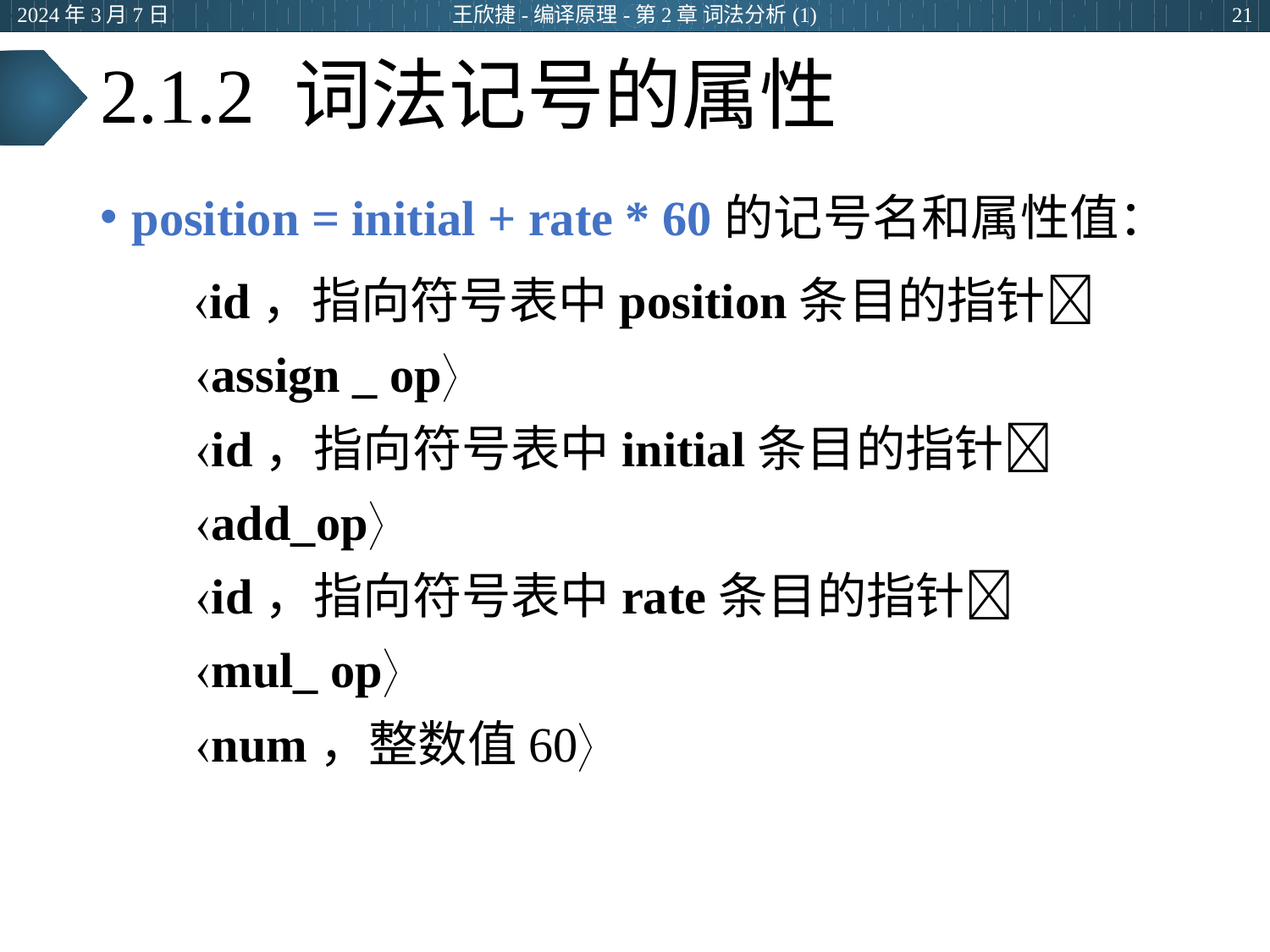

2024年3月7日
王欣捷-编译原理-第2章 词法分析(1)
21
# 2.1.2 词法记号的属性
position = initial + rate * 60的记号名和属性值：
	     〈id，指向符号表中position条目的指针〉
	〈assign _ op〉
	〈id，指向符号表中initial条目的指针〉
	〈add_op〉
	〈id，指向符号表中rate条目的指针〉
	〈mul_ op〉
	〈num，整数值60〉